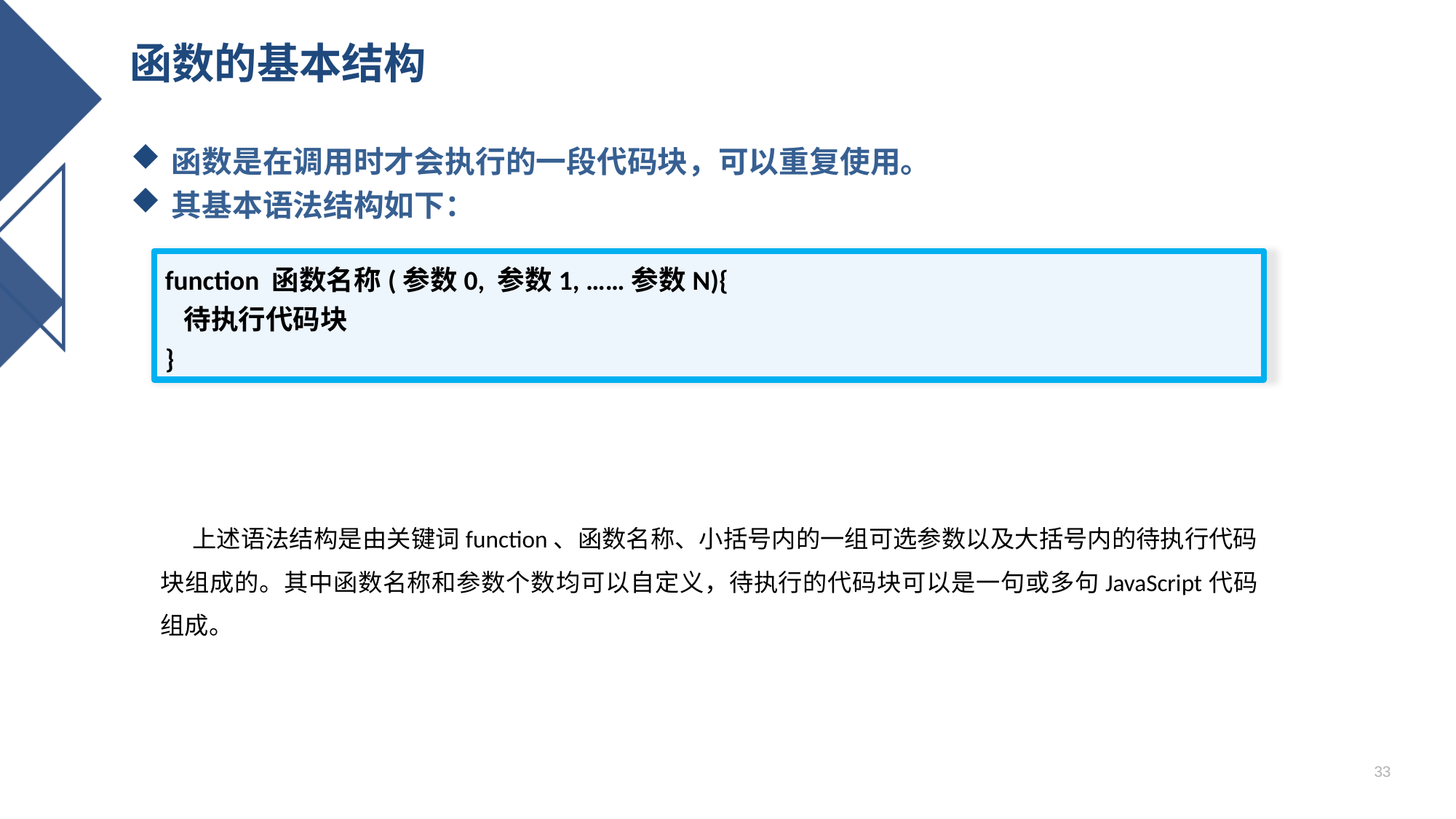

# 函数的基本结构
函数是在调用时才会执行的一段代码块，可以重复使用。
其基本语法结构如下：

function 函数名称(参数0, 参数1, ……参数N){
  待执行代码块
}
上述语法结构是由关键词function、函数名称、小括号内的一组可选参数以及大括号内的待执行代码块组成的。其中函数名称和参数个数均可以自定义，待执行的代码块可以是一句或多句JavaScript代码组成。
33